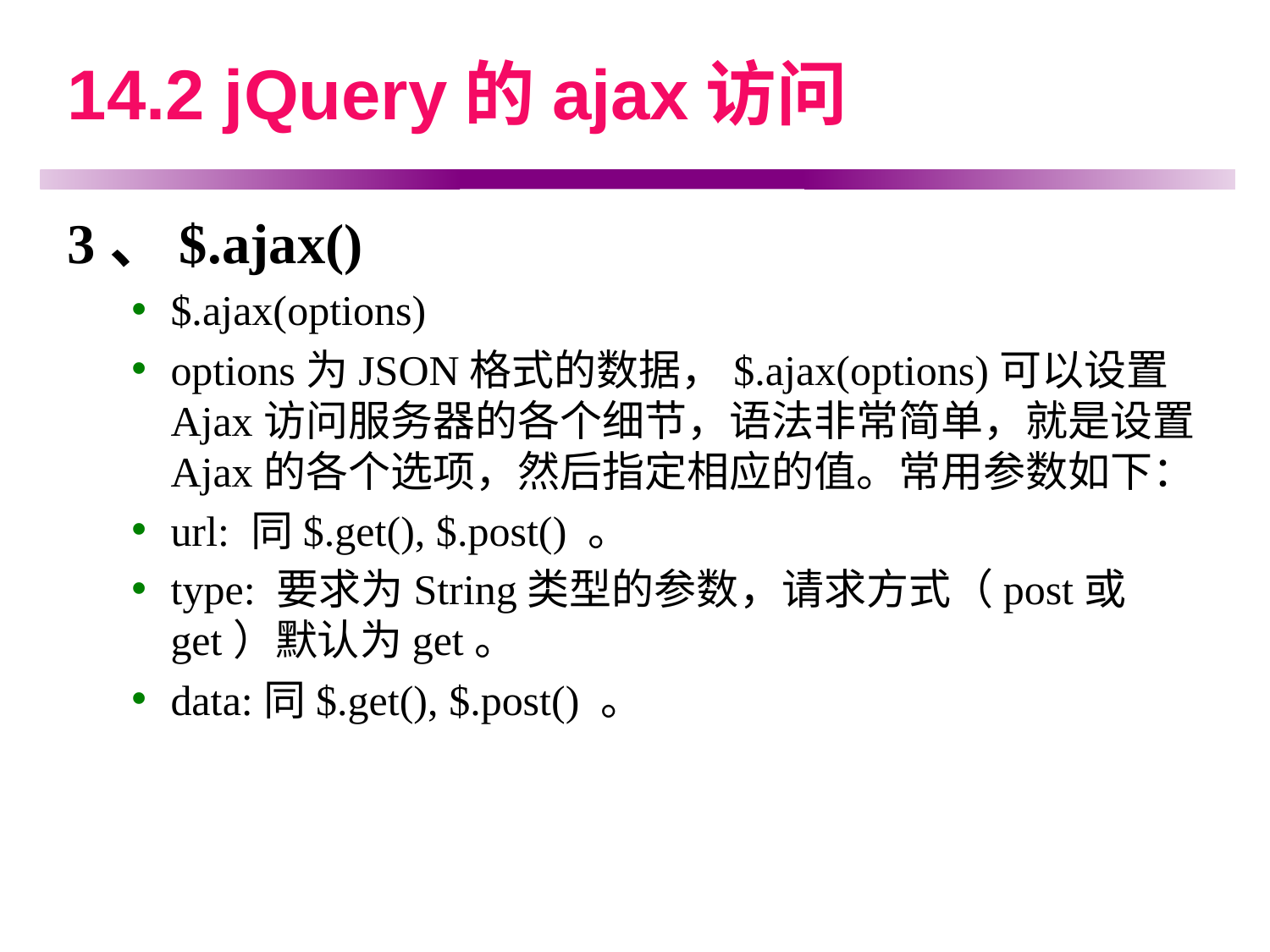

# 14.2 jQuery的ajax访问
3、$.ajax()
$.ajax(options)
options为JSON格式的数据，$.ajax(options)可以设置Ajax访问服务器的各个细节，语法非常简单，就是设置Ajax的各个选项，然后指定相应的值。常用参数如下：
url: 同$.get(), $.post() 。
type: 要求为String类型的参数，请求方式（post或get）默认为get。
data:同$.get(), $.post() 。